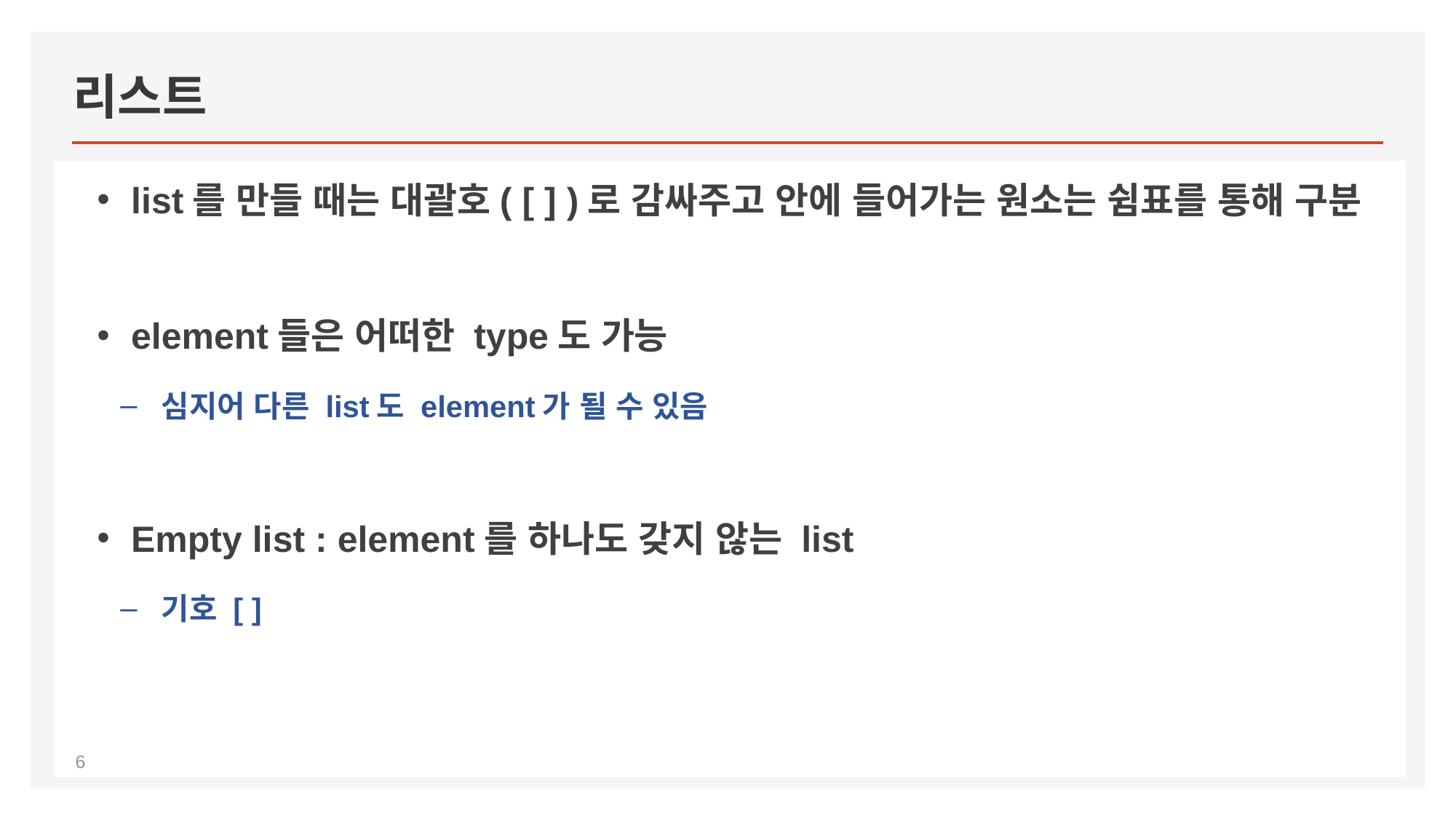

# 리스트
list를 만들 때는 대괄호( [ ] )로 감싸주고 안에 들어가는 원소는 쉼표를 통해 구분

element들은 어떠한 type도 가능
심지어 다른 list도 element가 될 수 있음

Empty list : element를 하나도 갖지 않는 list
기호 [ ]

6